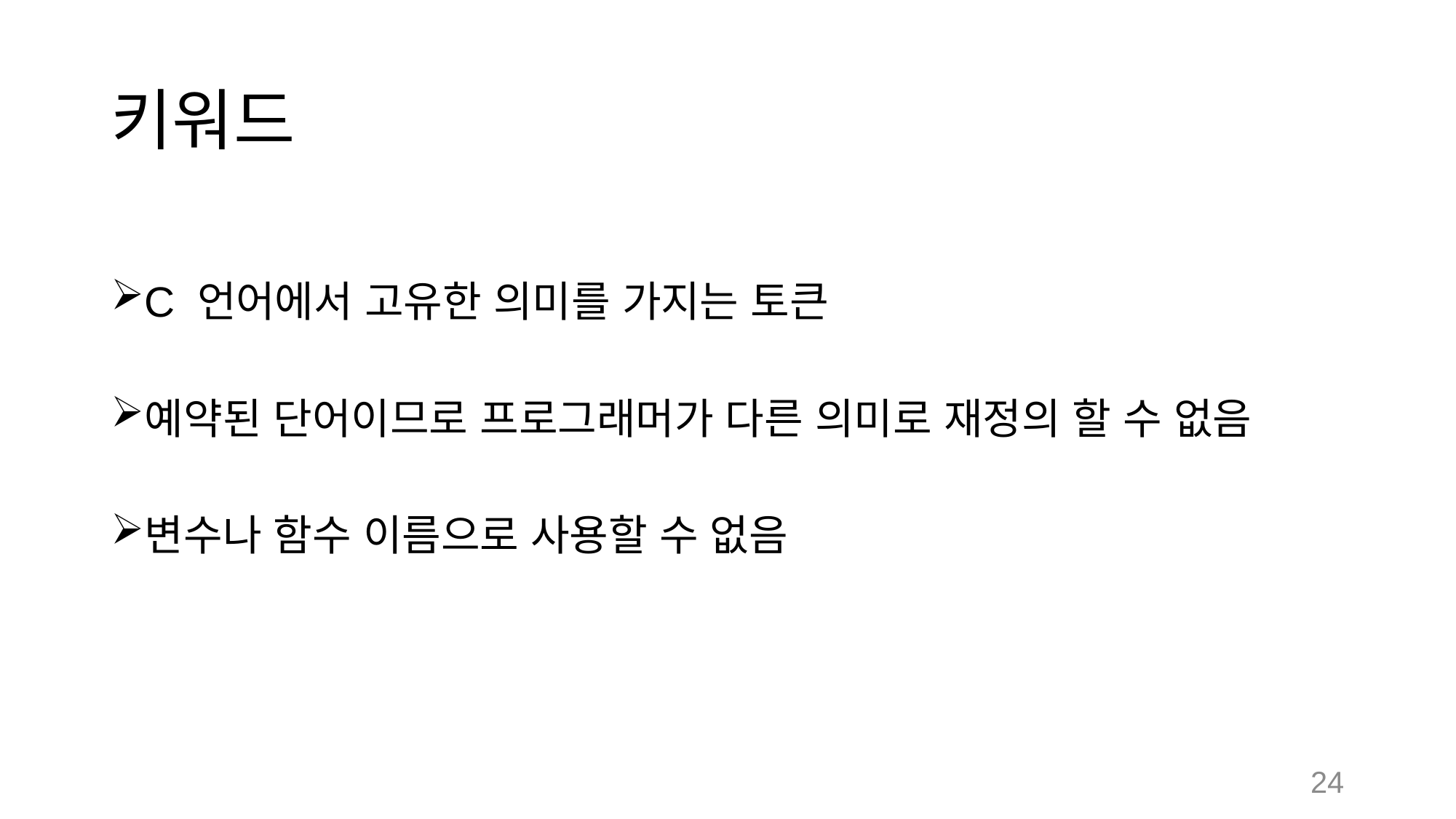

# 키워드
C 언어에서 고유한 의미를 가지는 토큰
예약된 단어이므로 프로그래머가 다른 의미로 재정의 할 수 없음
변수나 함수 이름으로 사용할 수 없음
24